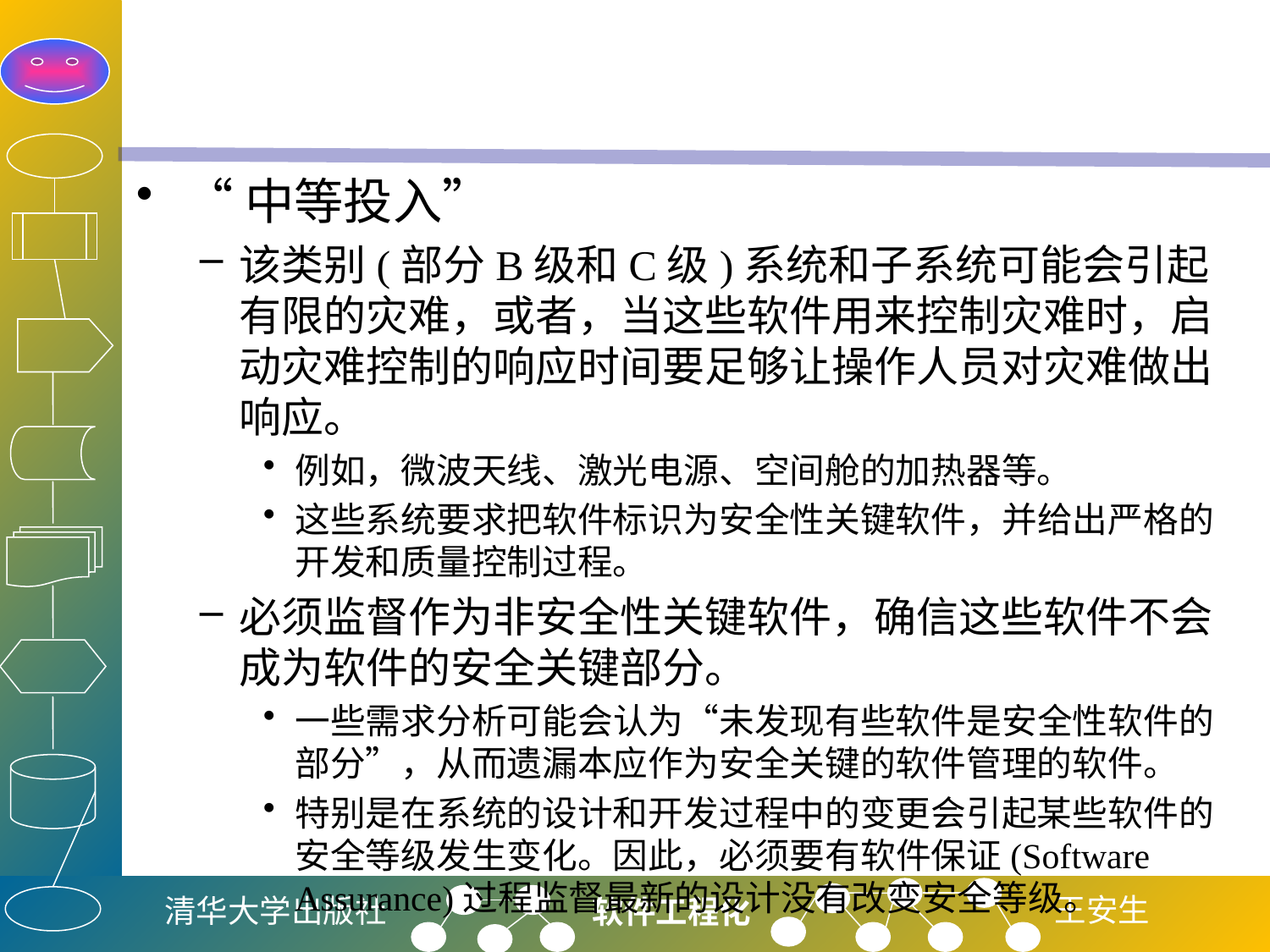

#
“中等投入”
该类别(部分B级和C级)系统和子系统可能会引起有限的灾难，或者，当这些软件用来控制灾难时，启动灾难控制的响应时间要足够让操作人员对灾难做出响应。
例如，微波天线、激光电源、空间舱的加热器等。
这些系统要求把软件标识为安全性关键软件，并给出严格的开发和质量控制过程。
必须监督作为非安全性关键软件，确信这些软件不会成为软件的安全关键部分。
一些需求分析可能会认为“未发现有些软件是安全性软件的部分”，从而遗漏本应作为安全关键的软件管理的软件。
特别是在系统的设计和开发过程中的变更会引起某些软件的安全等级发生变化。因此，必须要有软件保证(Software Assurance)过程监督最新的设计没有改变安全等级。